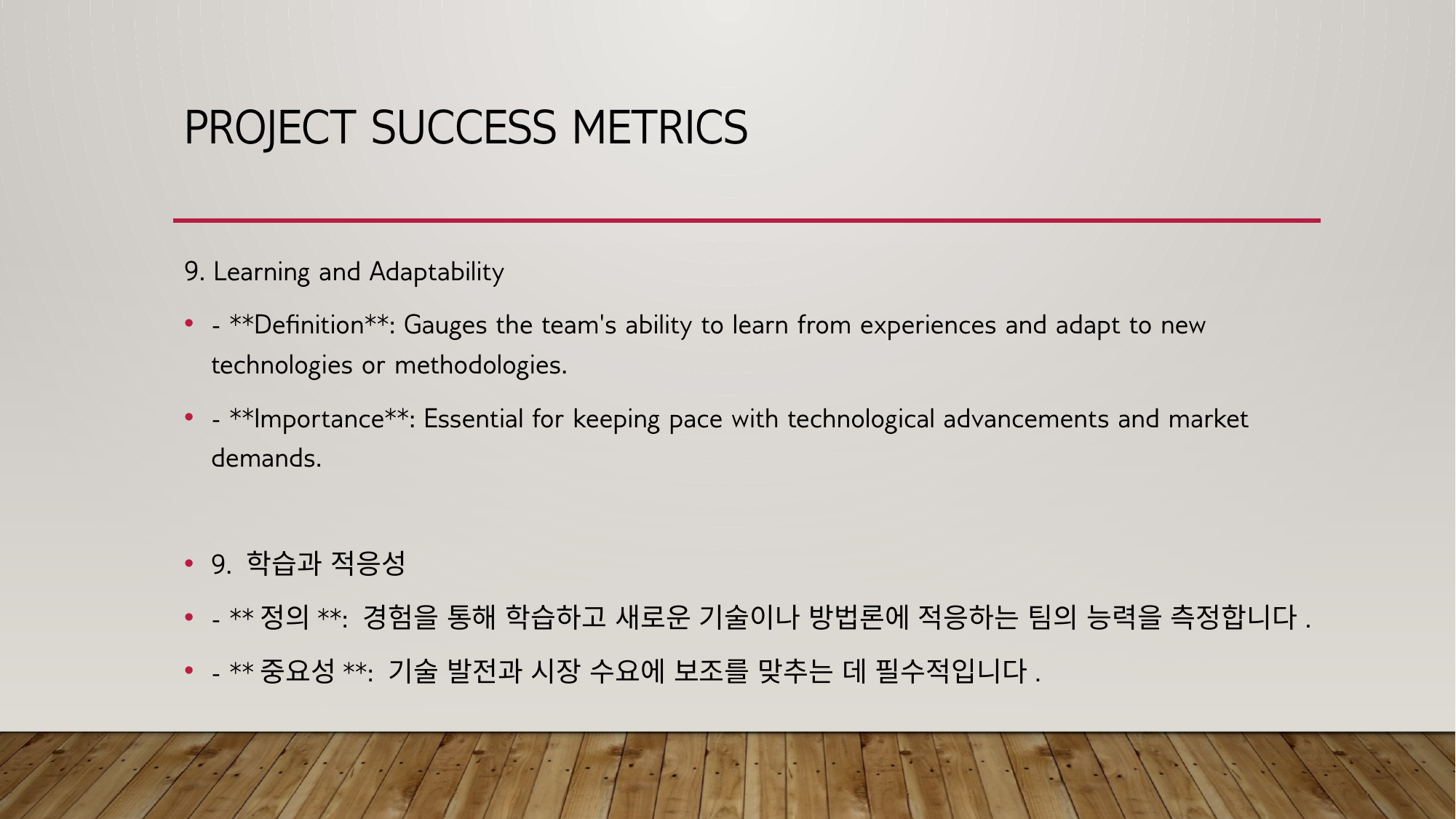

# Project Success Metrics
9. Learning and Adaptability
- **Definition**: Gauges the team's ability to learn from experiences and adapt to new technologies or methodologies.
- **Importance**: Essential for keeping pace with technological advancements and market demands.

9. 학습과 적응성
- **정의**: 경험을 통해 학습하고 새로운 기술이나 방법론에 적응하는 팀의 능력을 측정합니다.
- **중요성**: 기술 발전과 시장 수요에 보조를 맞추는 데 필수적입니다.